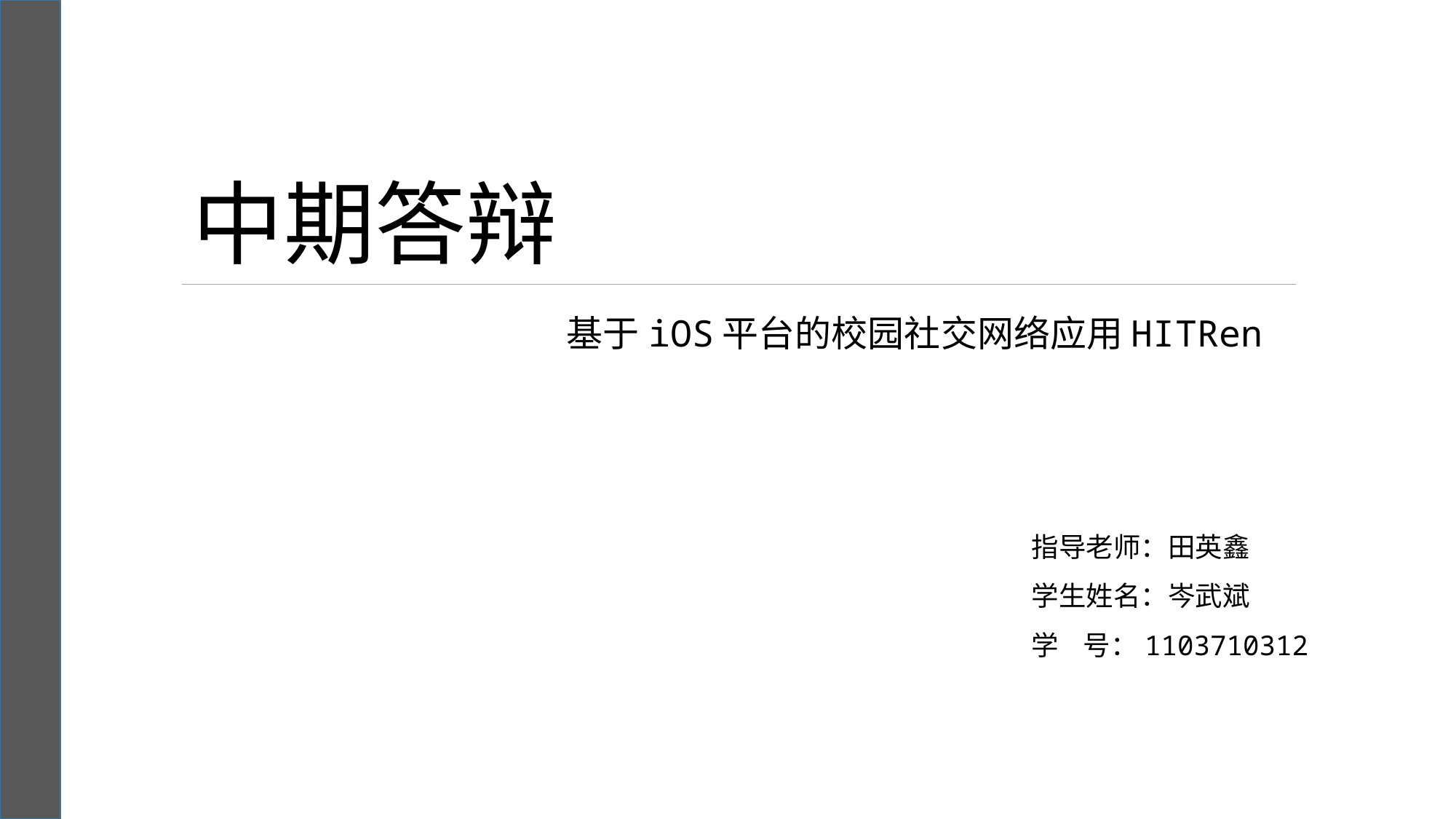

# 中期答辩
基于iOS平台的校园社交网络应用HITRen
指导老师：田英鑫
学生姓名：岑武斌
学    号：1103710312